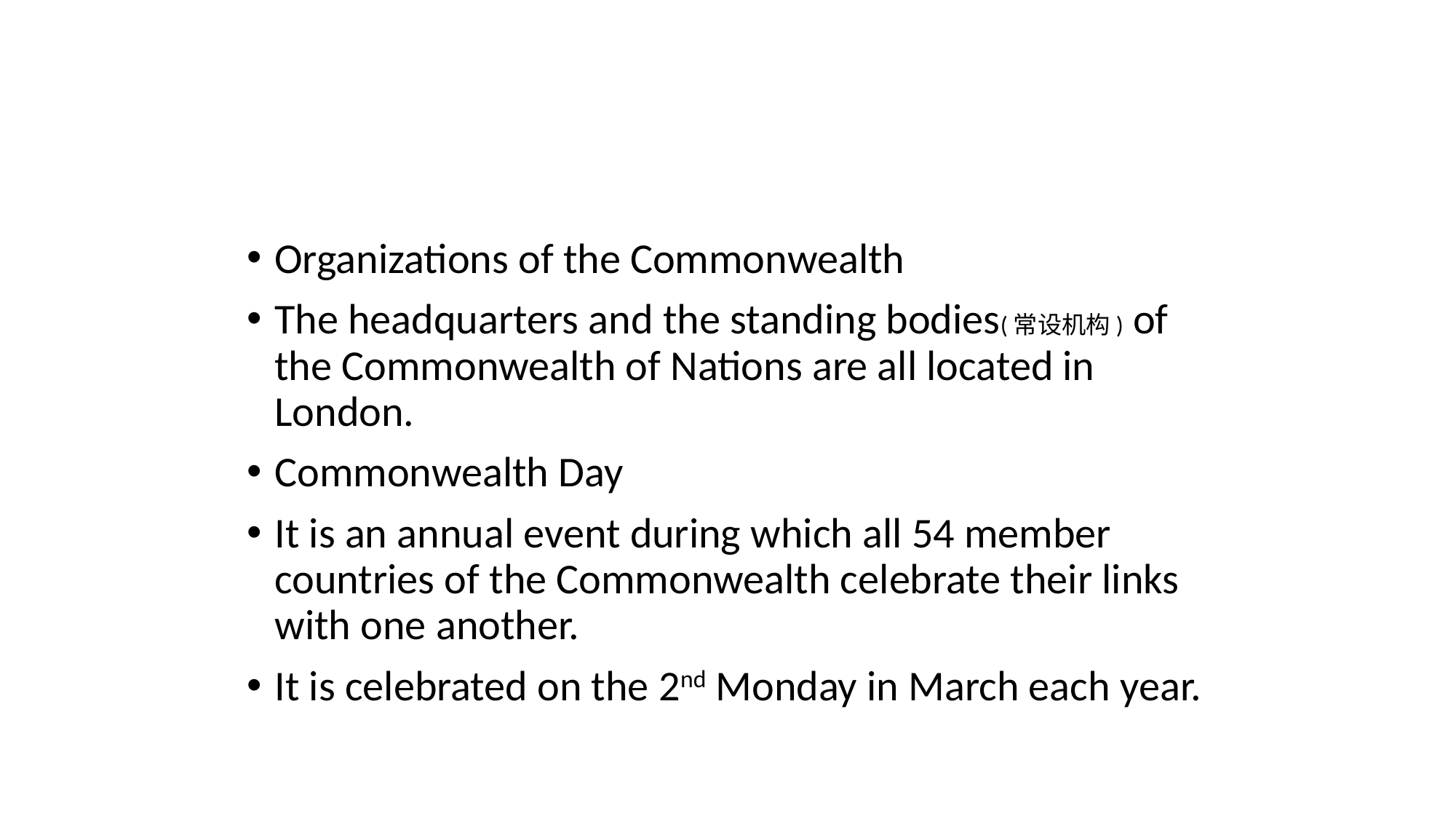

Organizations of the Commonwealth
The headquarters and the standing bodies(常设机构) of the Commonwealth of Nations are all located in London.
Commonwealth Day
It is an annual event during which all 54 member countries of the Commonwealth celebrate their links with one another.
It is celebrated on the 2nd Monday in March each year.